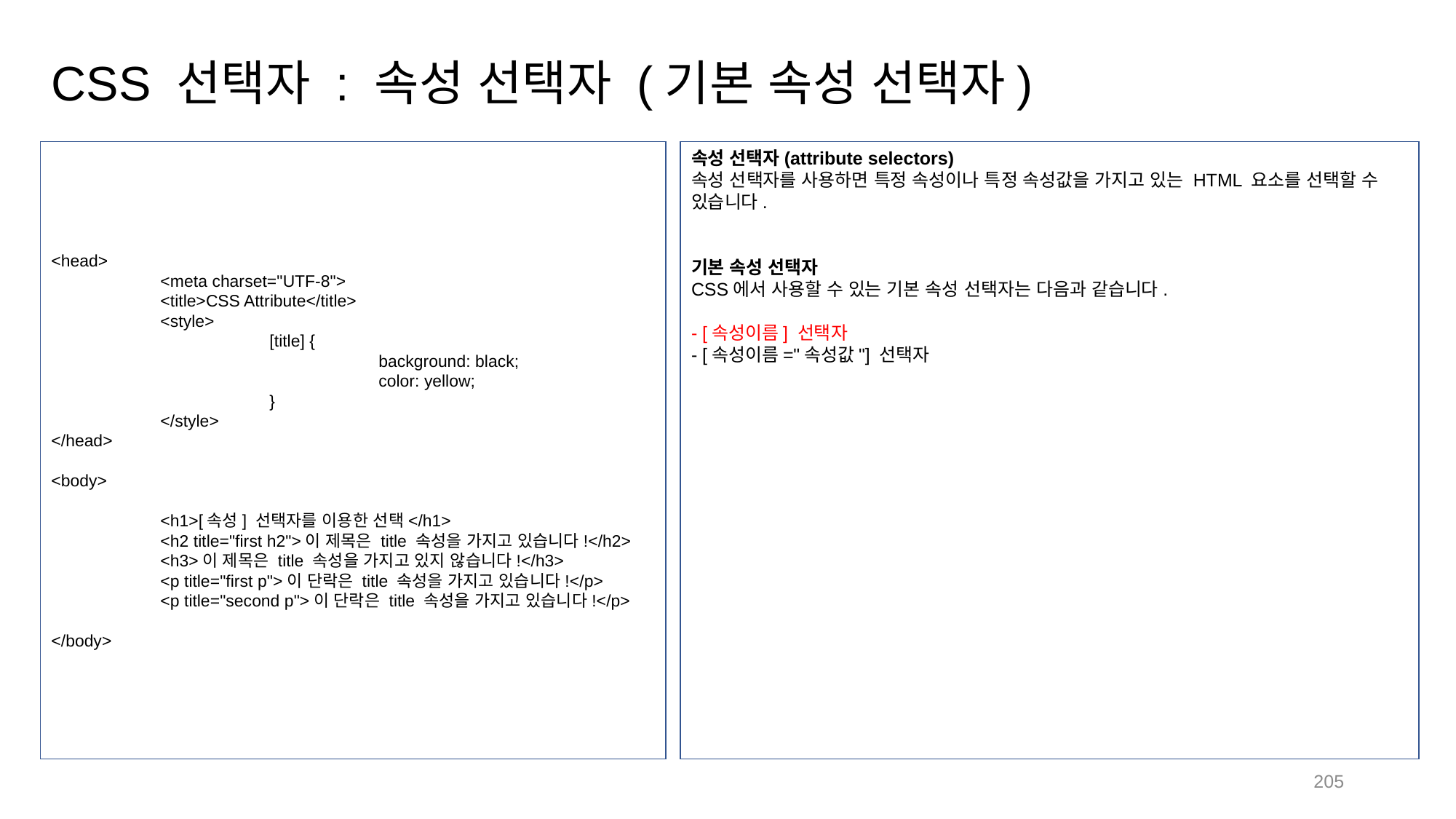

# CSS 선택자 : 속성 선택자 (기본 속성 선택자)
<head>
	<meta charset="UTF-8">
	<title>CSS Attribute</title>
	<style>
		[title] {
			background: black;
			color: yellow;
		}
	</style>
</head>

<body>

	<h1>[속성] 선택자를 이용한 선택</h1>
	<h2 title="first h2">이 제목은 title 속성을 가지고 있습니다!</h2>
	<h3>이 제목은 title 속성을 가지고 있지 않습니다!</h3>
	<p title="first p">이 단락은 title 속성을 가지고 있습니다!</p>
	<p title="second p">이 단락은 title 속성을 가지고 있습니다!</p>

</body>
속성 선택자(attribute selectors)
속성 선택자를 사용하면 특정 속성이나 특정 속성값을 가지고 있는 HTML 요소를 선택할 수 있습니다.

기본 속성 선택자
CSS에서 사용할 수 있는 기본 속성 선택자는 다음과 같습니다.

- [속성이름] 선택자
- [속성이름="속성값"] 선택자

205